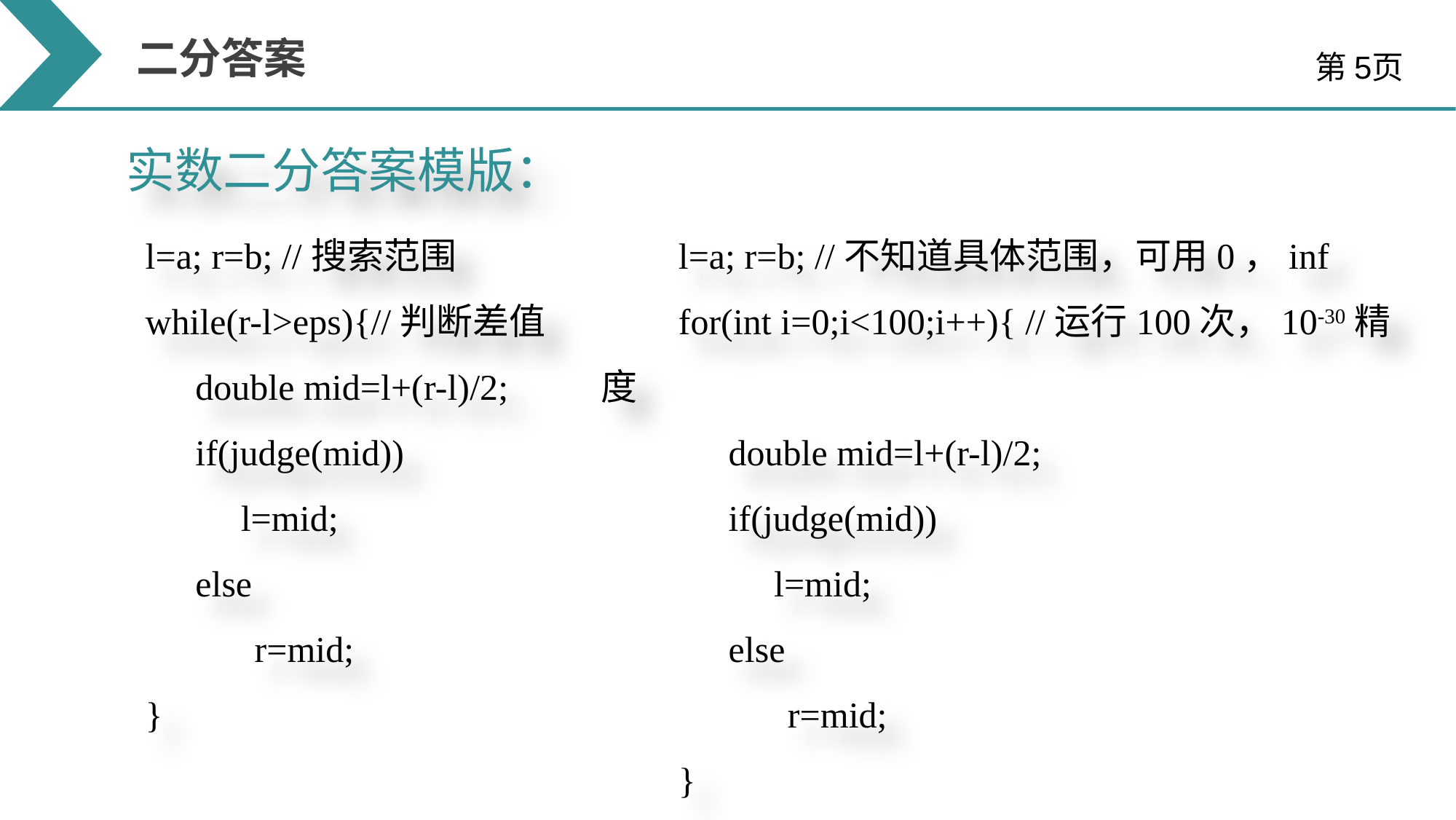

二分答案
第5页
实数二分答案模版：
l=a; r=b; //搜索范围
while(r-l>eps){//判断差值
	  double mid=l+(r-l)/2;
	  if(judge(mid))
	       l=mid;
	  else
            r=mid;
}
l=a; r=b; //不知道具体范围，可用0，inf
for(int i=0;i<100;i++){ //运行100次，10-30精度
	  double mid=l+(r-l)/2;
	  if(judge(mid))
	       l=mid;
	  else
            r=mid;
}